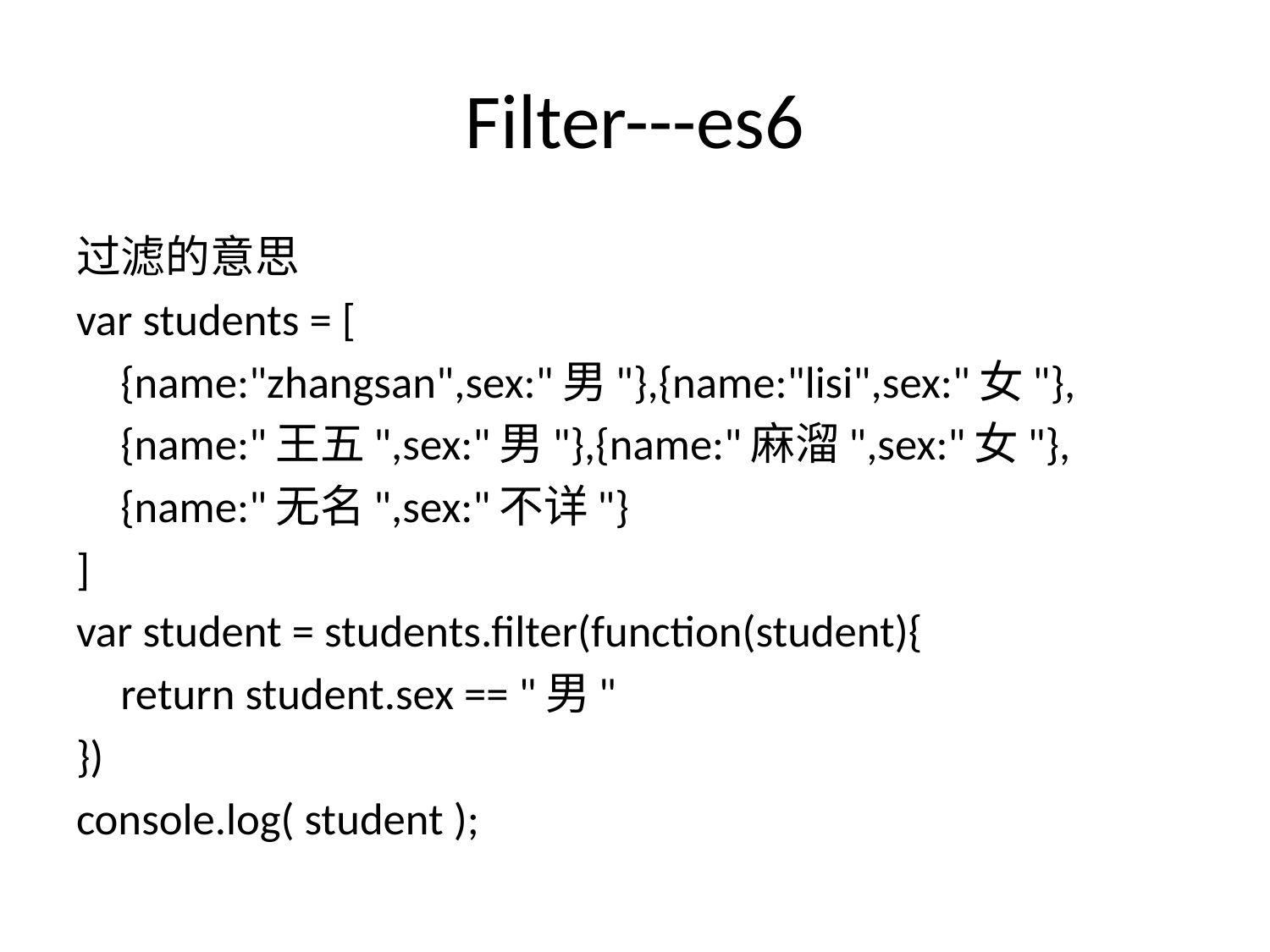

# Filter---es6
过滤的意思
var students = [
	{name:"zhangsan",sex:"男"},{name:"lisi",sex:"女"},
	{name:"王五",sex:"男"},{name:"麻溜",sex:"女"},
	{name:"无名",sex:"不详"}
]
var student = students.filter(function(student){
			return student.sex == "男"
})
console.log( student );